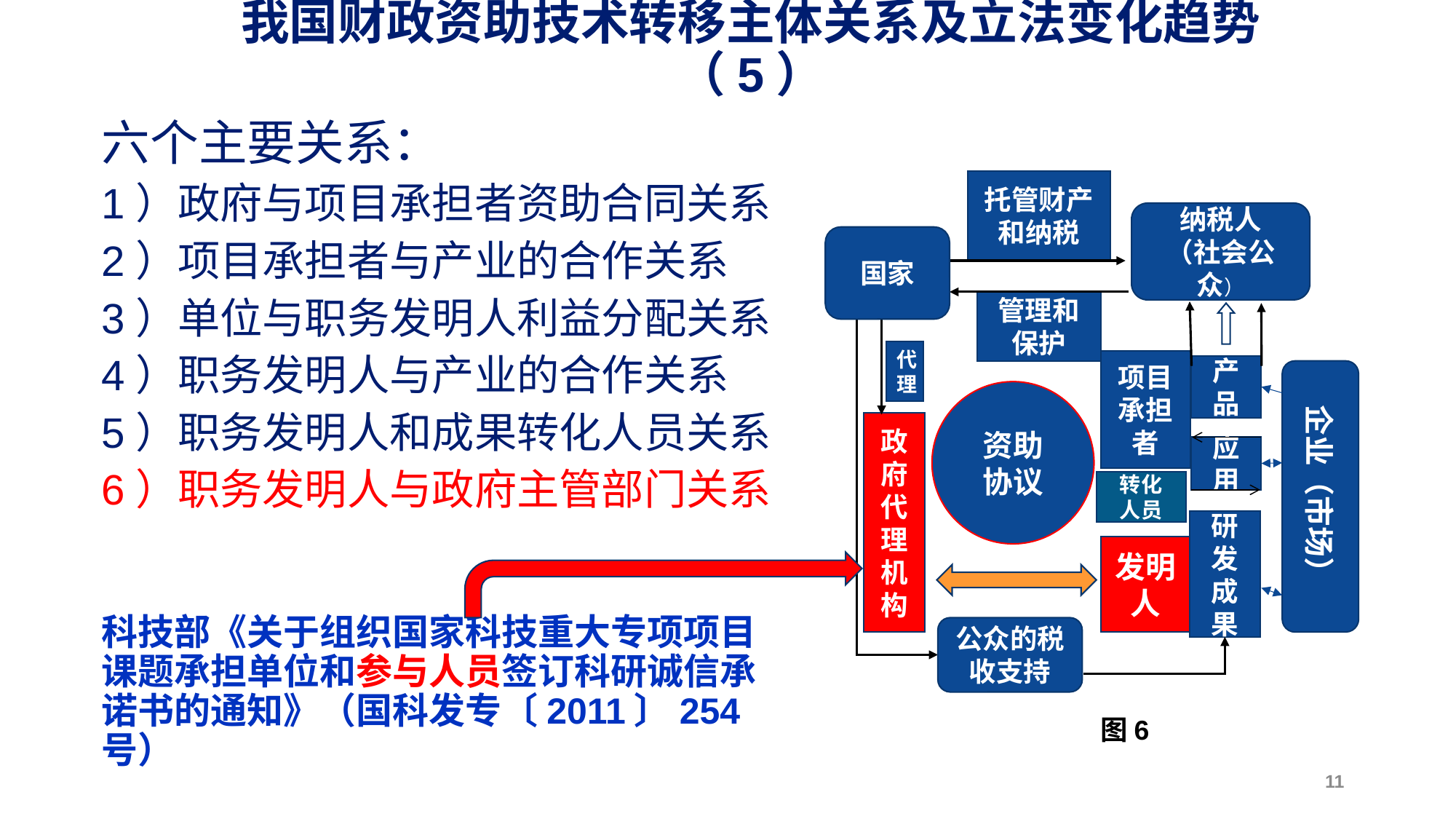

我国财政资助技术转移主体关系及立法变化趋势（5）
六个主要关系：
1）政府与项目承担者资助合同关系
2）项目承担者与产业的合作关系
3）单位与职务发明人利益分配关系
4）职务发明人与产业的合作关系
5）职务发明人和成果转化人员关系
6）职务发明人与政府主管部门关系

科技部《关于组织国家科技重大专项项目课题承担单位和参与人员签订科研诚信承诺书的通知》（国科发专〔2011〕254号）
托管财产和纳税
纳税人
（社会公众）
国家
管理和保护

代理
项目承担者
转化
人员
发明人
产品
企业（市场）
资助
协议
政府代理机构
应用
研发成果

公众的税收支持
   图6

11